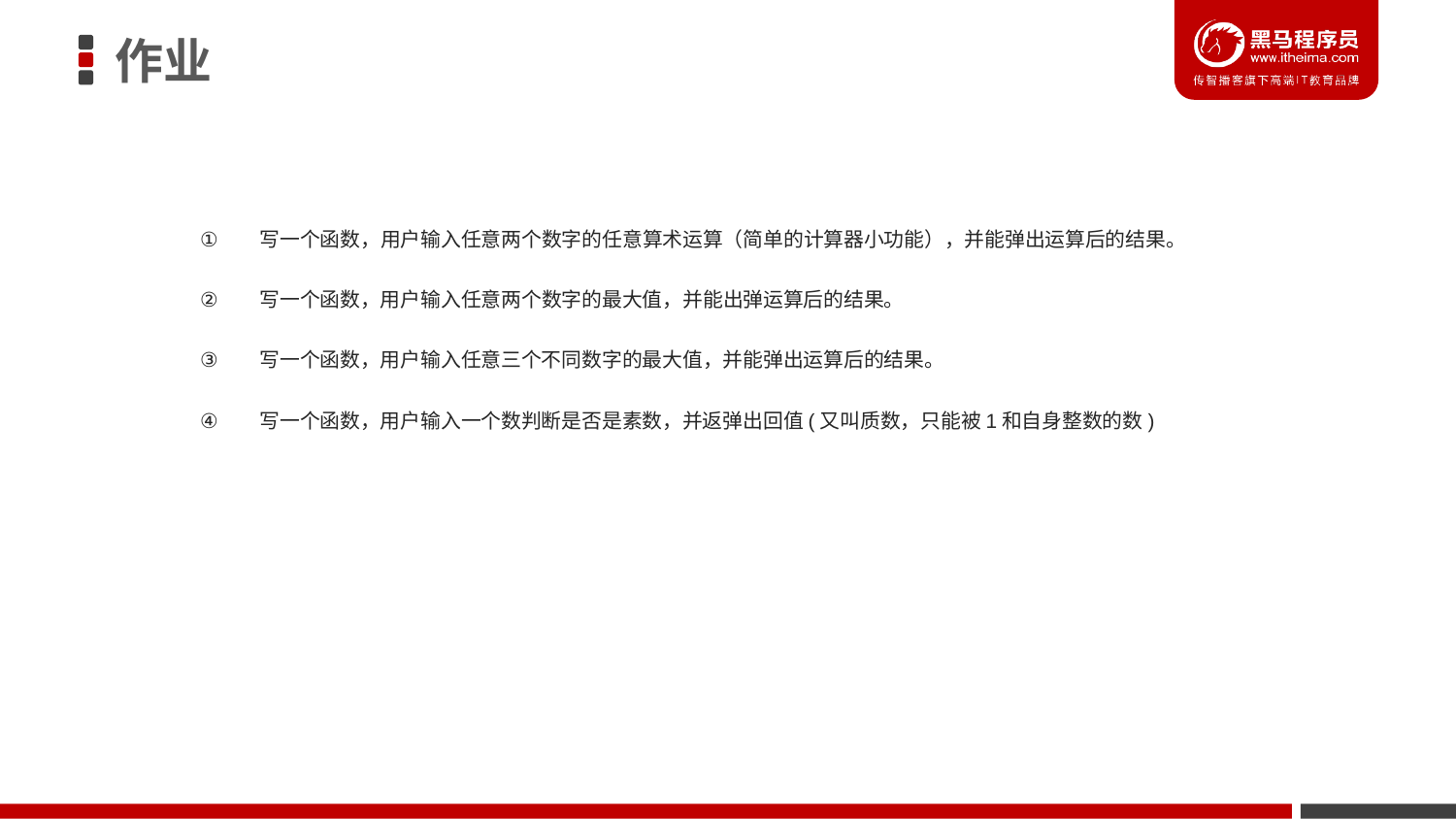

# 作业
    写一个函数，用户输入任意两个数字的任意算术运算（简单的计算器小功能），并能弹出运算后的结果。
    写一个函数，用户输入任意两个数字的最大值，并能出弹运算后的结果。
    写一个函数，用户输入任意三个不同数字的最大值，并能弹出运算后的结果。
    写一个函数，用户输入一个数判断是否是素数，并返弹出回值(又叫质数，只能被1和自身整数的数)